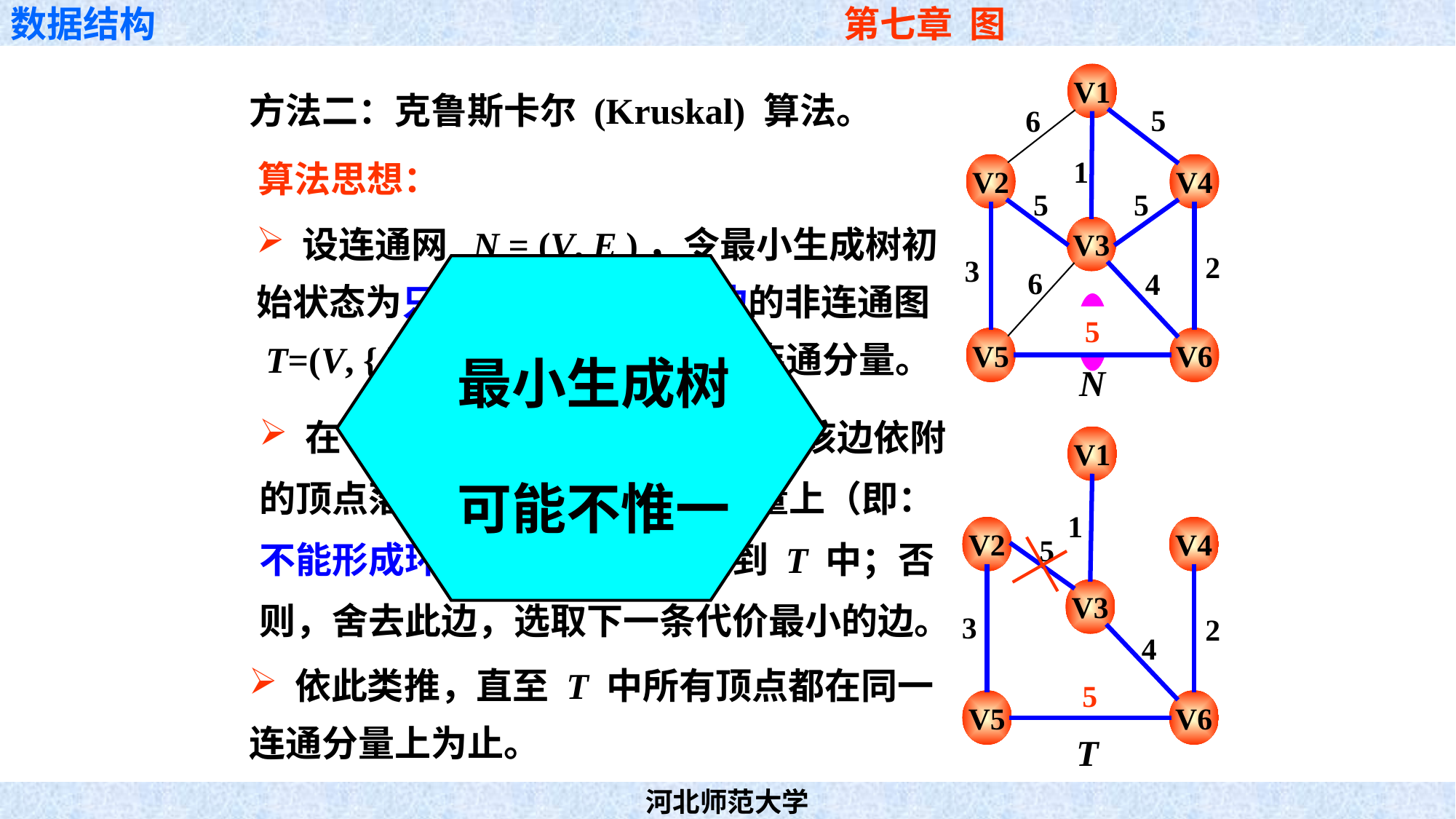

V1
方法二：克鲁斯卡尔 (Kruskal) 算法。
5
6
1
算法思想：
V2
V4
5
5
V3
 设连通网  N = (V, E )，令最小生成树初
始状态为只有 n 个顶点而无边的非连通图
 T=(V, { })，每个顶点自成一个连通分量。
2
3
6
 最小生成树
 可能不惟一
4

5
6
V5
V6
N
 在 E 中选取代价最小的边，若该边依附
的顶点落在 T 中不同的连通分量上（即：
不能形成环），则将此边加入到 T 中；否
则，舍去此边，选取下一条代价最小的边。
V1
1
V2
V4
5

V3
3
2
4
 依此类推，直至 T 中所有顶点都在同一
连通分量上为止。
5
V5
V6
T